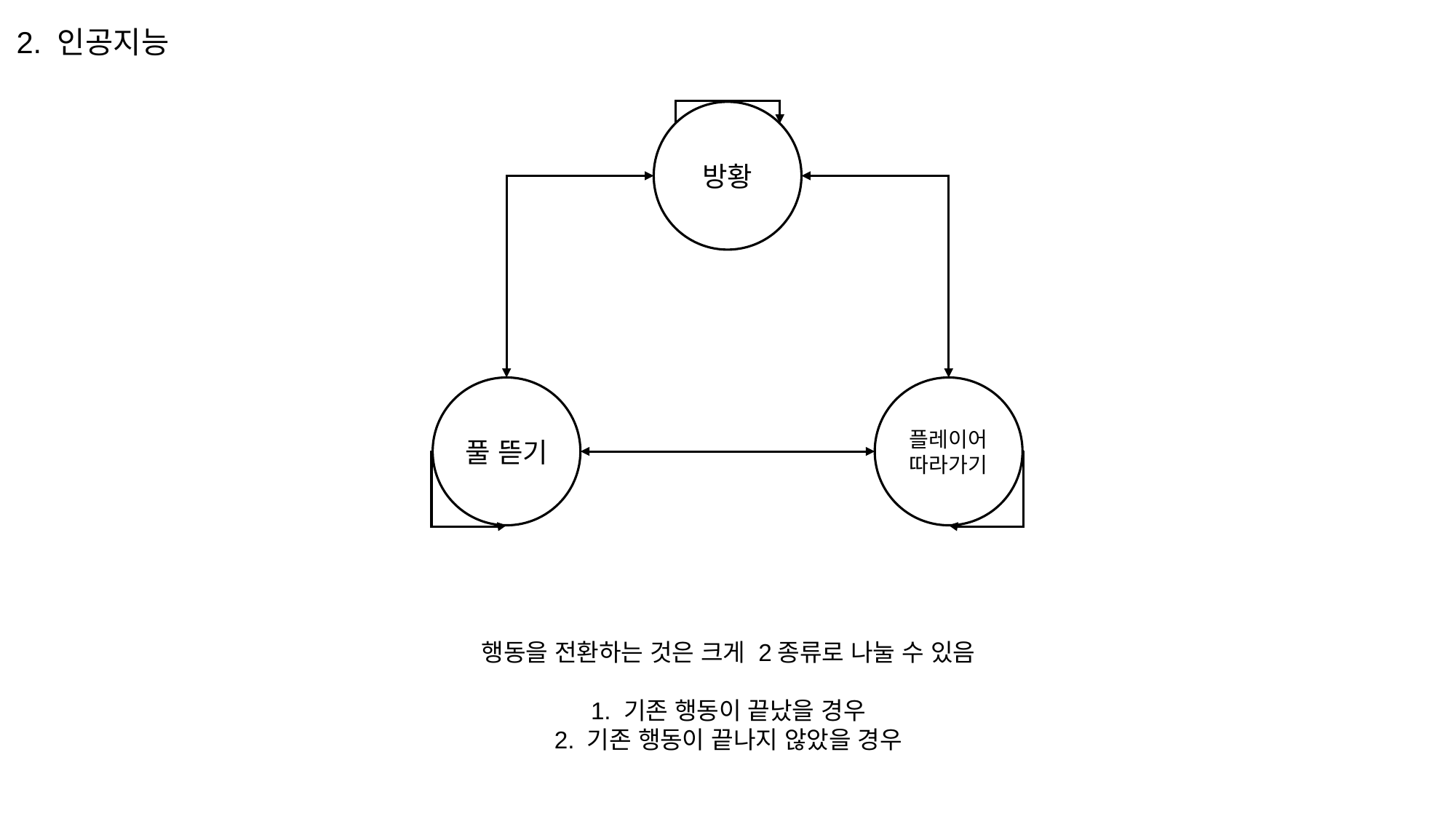

2. 인공지능
방황
플레이어 따라가기
풀 뜯기
행동을 전환하는 것은 크게 2종류로 나눌 수 있음

1. 기존 행동이 끝났을 경우
2. 기존 행동이 끝나지 않았을 경우